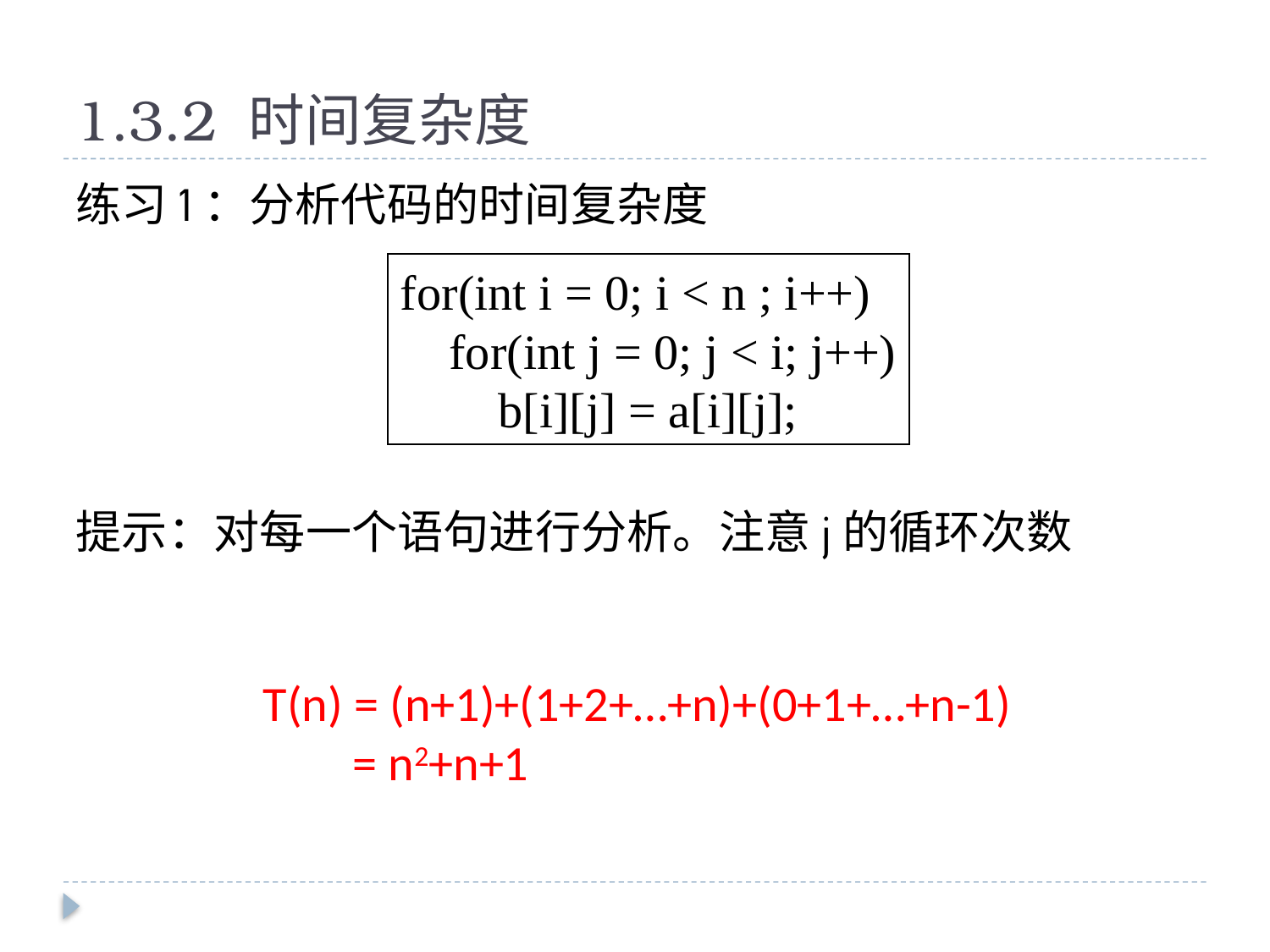

# 1.3.2 时间复杂度
练习1：分析代码的时间复杂度

提示：对每一个语句进行分析。注意j的循环次数
for(int i = 0; i < n ; i++)
    for(int j = 0; j < i; j++)
        b[i][j] = a[i][j];
T(n) = (n+1)+(1+2+…+n)+(0+1+…+n-1)
        = n2+n+1